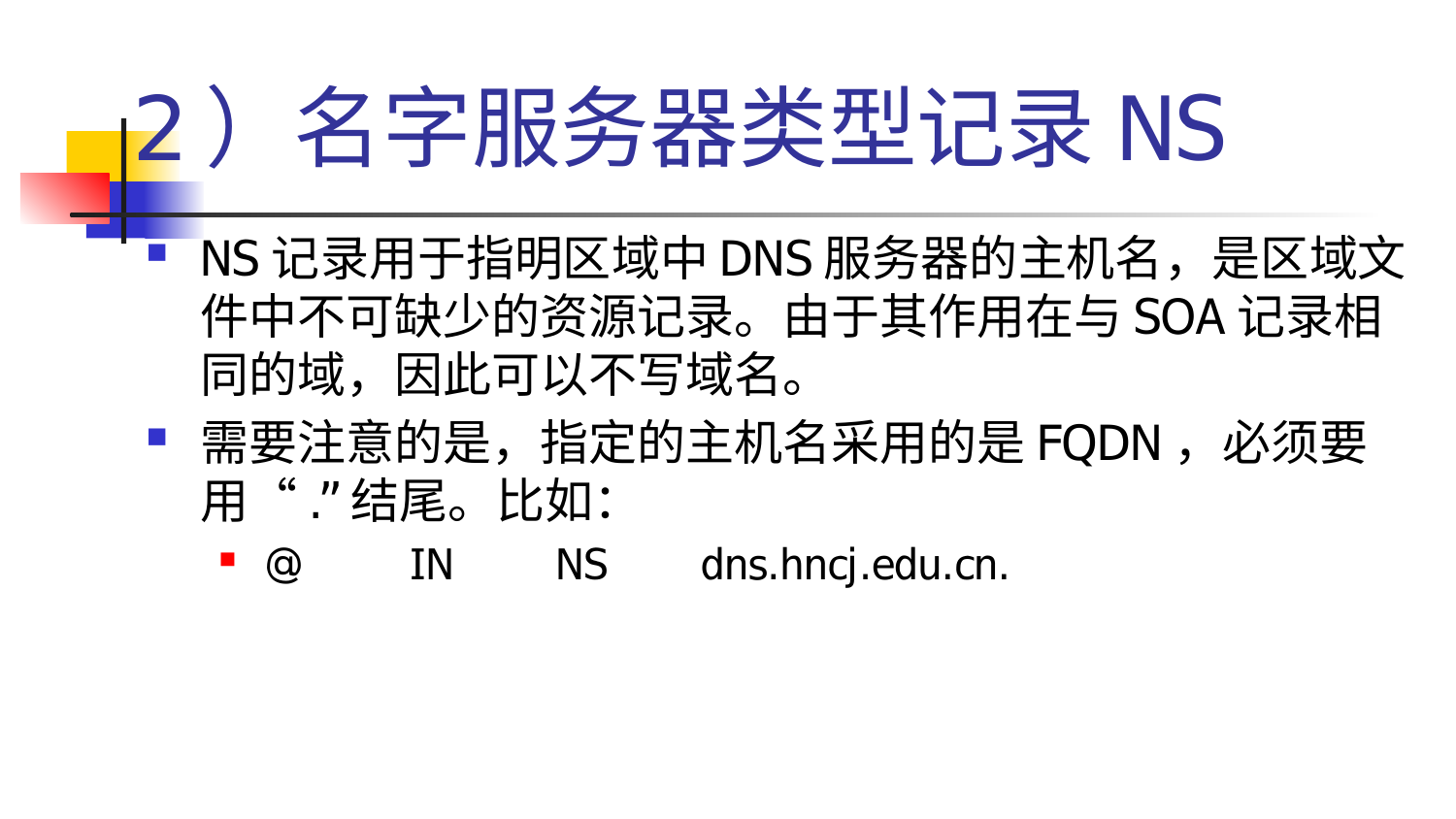

# 2）名字服务器类型记录NS
NS记录用于指明区域中DNS服务器的主机名，是区域文件中不可缺少的资源记录。由于其作用在与SOA记录相同的域，因此可以不写域名。
需要注意的是，指定的主机名采用的是FQDN，必须要用“.”结尾。比如：
@	IN	NS	dns.hncj.edu.cn.